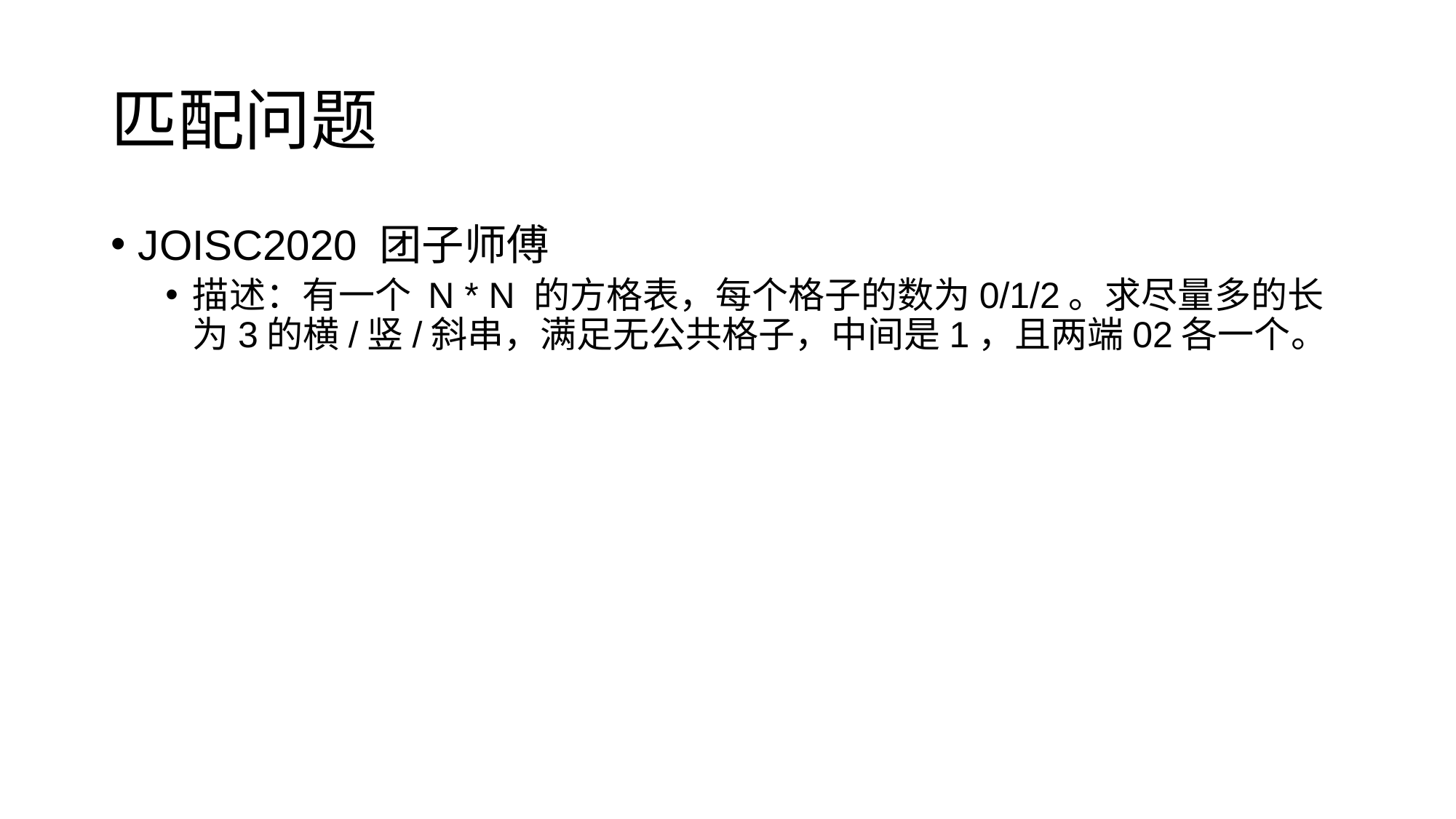

# 匹配问题
JOISC2020 团子师傅
描述：有一个 N * N 的方格表，每个格子的数为0/1/2。求尽量多的长为3的横/竖/斜串，满足无公共格子，中间是1，且两端02各一个。